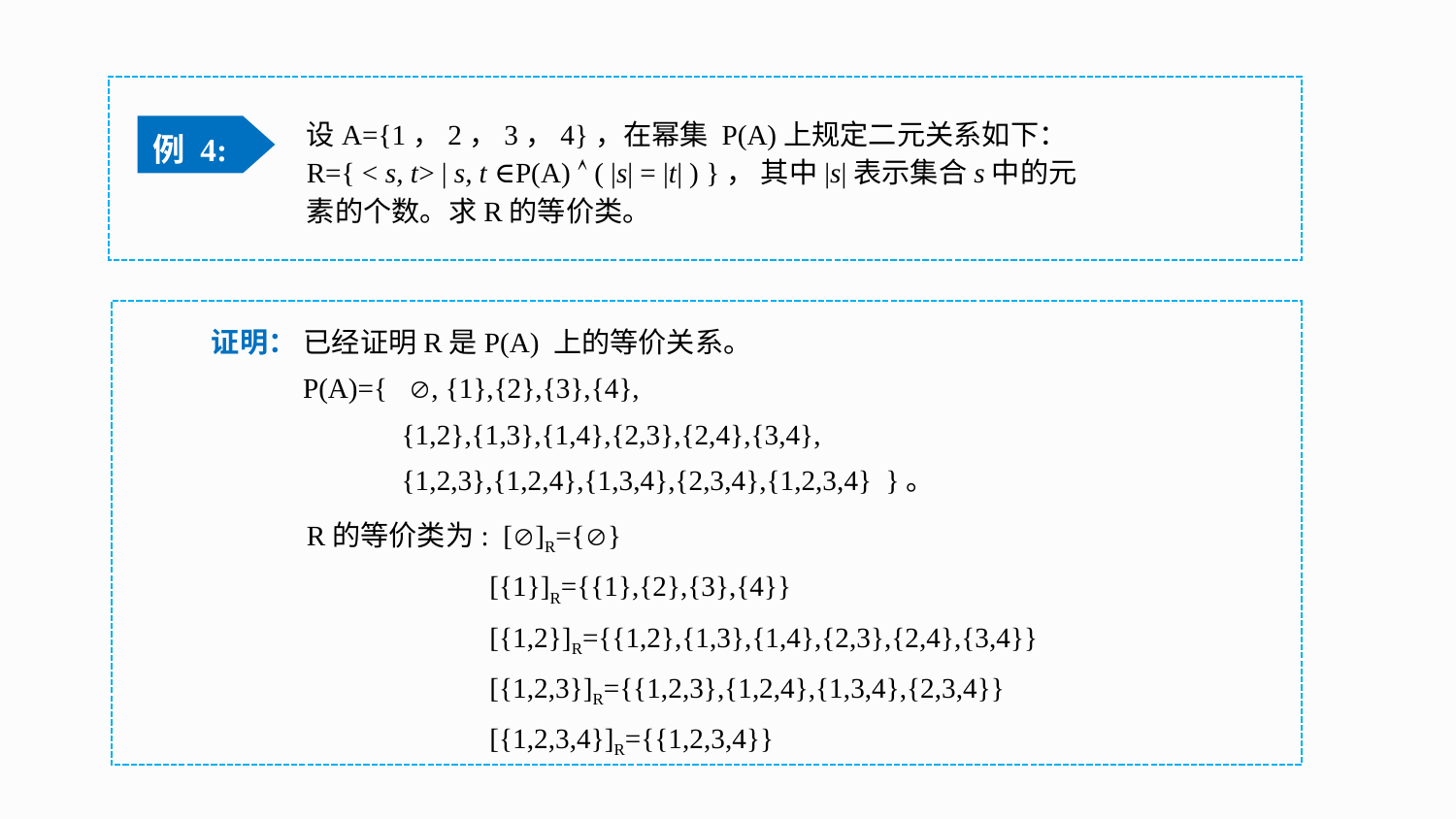

设A={1，2，3，4}，在幂集 P(A)上规定二元关系如下：
R={ < s, t> | s, t ∈P(A) ∧ ( |s| = |t| ) }， 其中|s|表示集合s中的元素的个数。求R的等价类。
例 4:

证明： 已经证明R是P(A) 上的等价关系。
             P(A)={   ∅, {1},{2},{3},{4},
                           {1,2},{1,3},{1,4},{2,3},{2,4},{3,4},
                           {1,2,3},{1,2,4},{1,3,4},{2,3,4},{1,2,3,4}  }。
R的等价类为:  [∅]R={∅}
                          [{1}]R={{1},{2},{3},{4}}
                          [{1,2}]R={{1,2},{1,3},{1,4},{2,3},{2,4},{3,4}}
                          [{1,2,3}]R={{1,2,3},{1,2,4},{1,3,4},{2,3,4}}
                          [{1,2,3,4}]R={{1,2,3,4}}